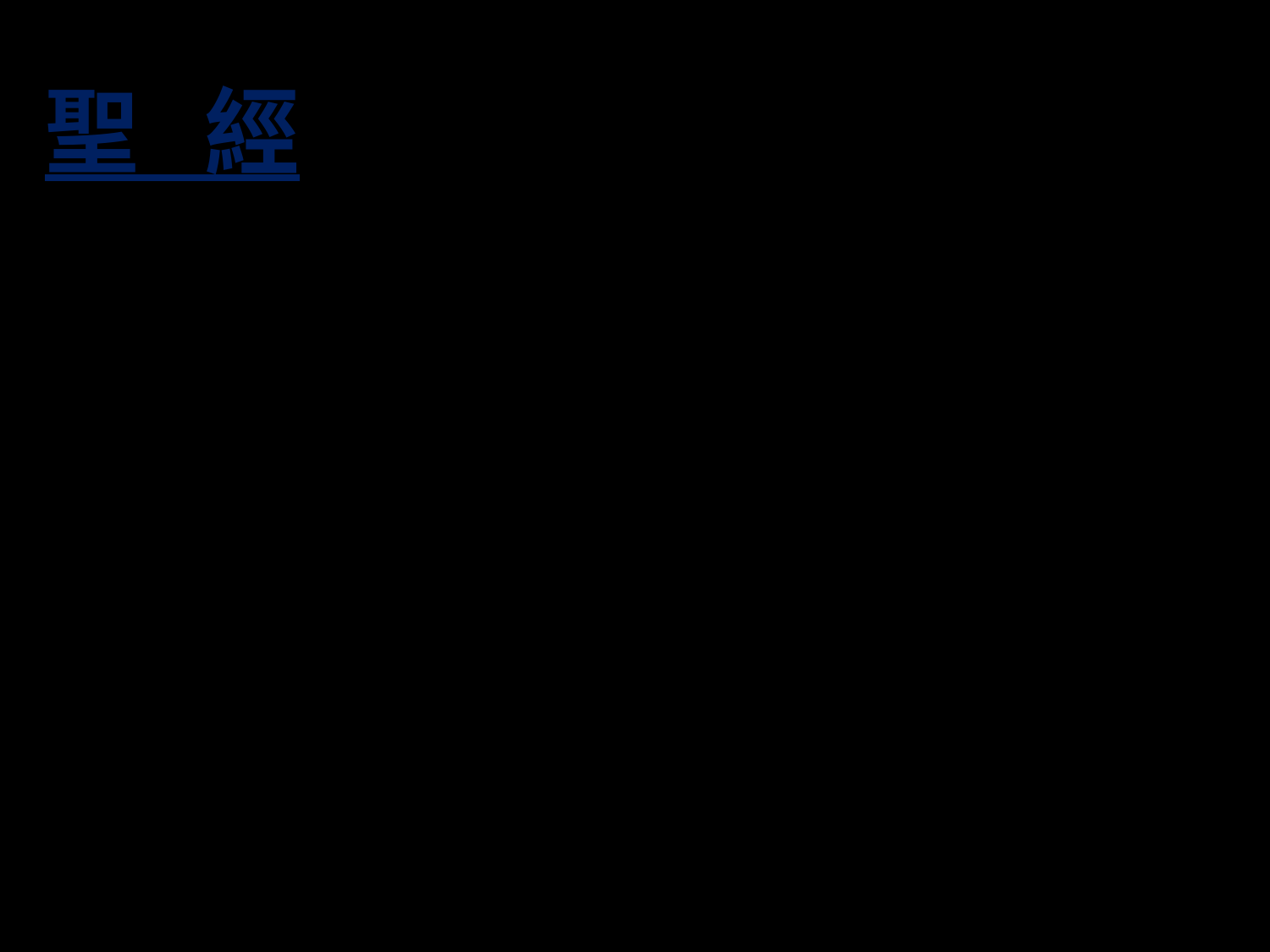

聖   經
1 耶穌站在革尼撒勒湖邊，眾人擁擠他，要聽神的道。 2 他見有兩隻船灣在湖邊；打魚的人卻離開船洗網去了。 3 有一隻船是西門的，耶穌就上去，請他把船撐開，稍微離岸，就坐下，從船上教訓眾人。
 <路加福音 5 : 1-11>